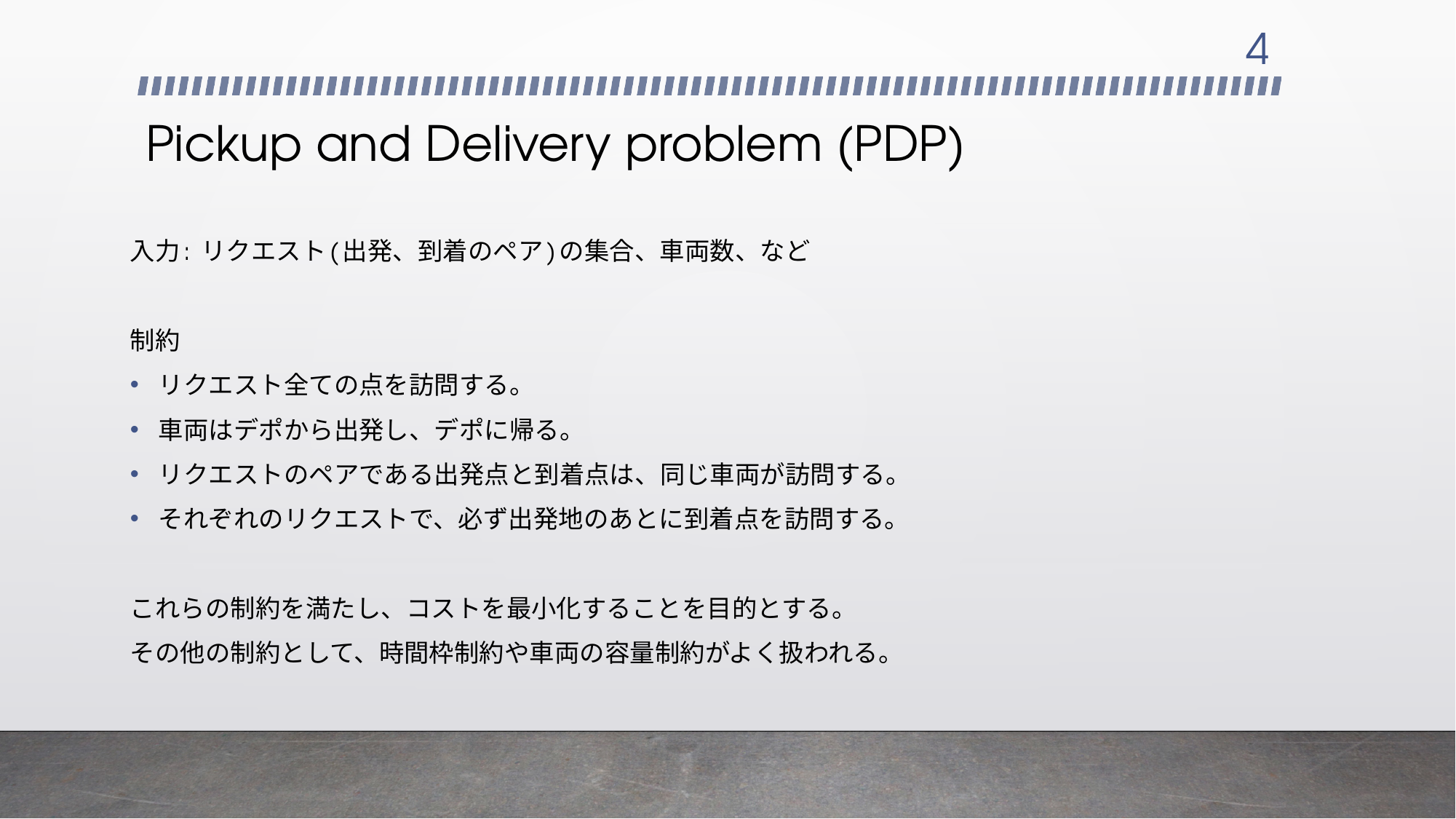

4
# Pickup and Delivery problem (PDP)
入力: リクエスト(出発、到着のペア)の集合、車両数、など

制約
リクエスト全ての点を訪問する。
車両はデポから出発し、デポに帰る。
リクエストのペアである出発点と到着点は、同じ車両が訪問する。
それぞれのリクエストで、必ず出発地のあとに到着点を訪問する。

これらの制約を満たし、コストを最小化することを目的とする。
その他の制約として、時間枠制約や車両の容量制約がよく扱われる。